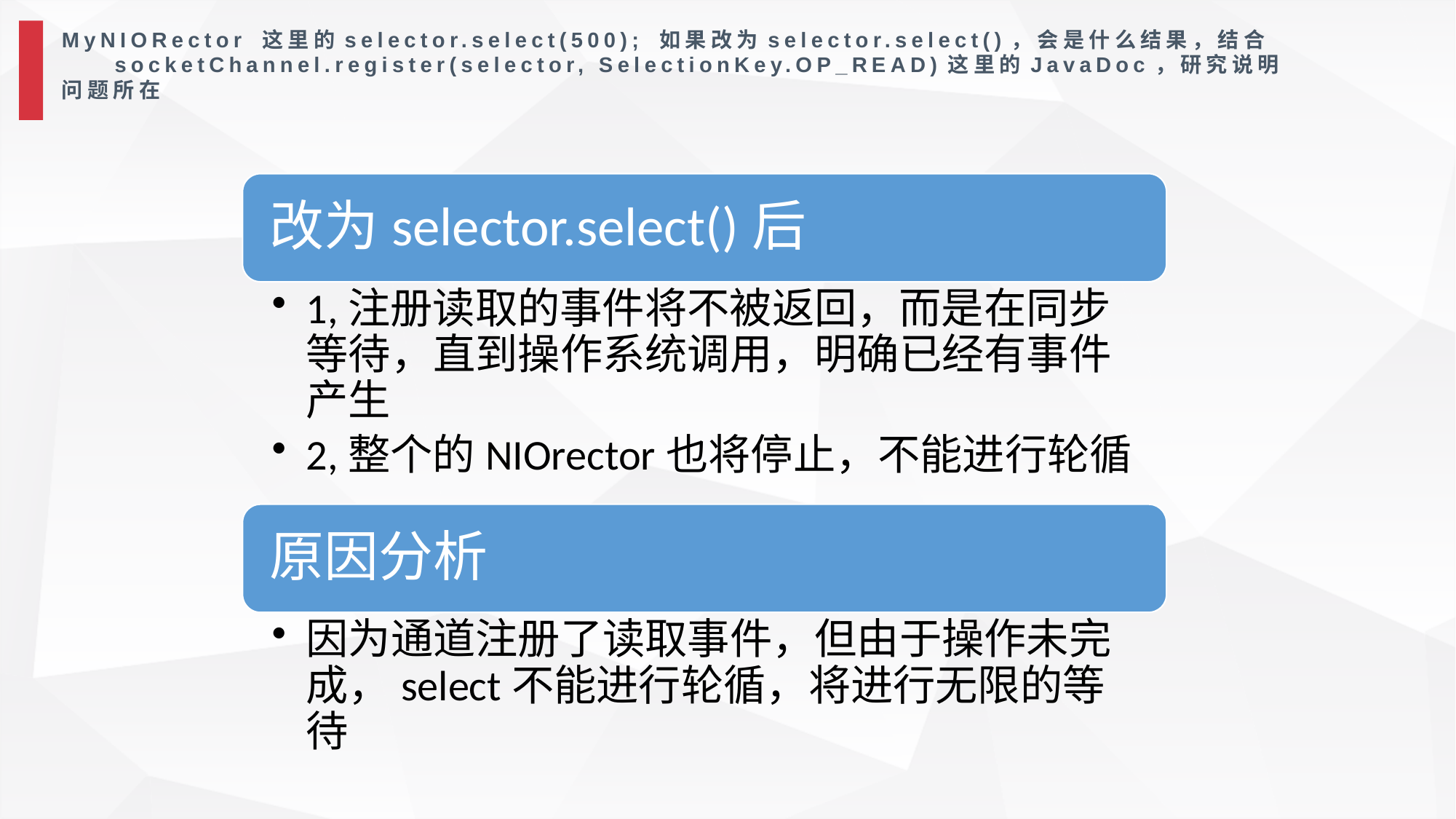

MyNIORector 这里的selector.select(500); 如果改为selector.select()，会是什么结果，结合
     socketChannel.register(selector, SelectionKey.OP_READ)这里的JavaDoc，研究说明问题所在
改为selector.select()后
1,注册读取的事件将不被返回，而是在同步等待，直到操作系统调用，明确已经有事件产生
2,整个的NIOrector也将停止，不能进行轮循
原因分析
因为通道注册了读取事件，但由于操作未完成，select不能进行轮循，将进行无限的等待